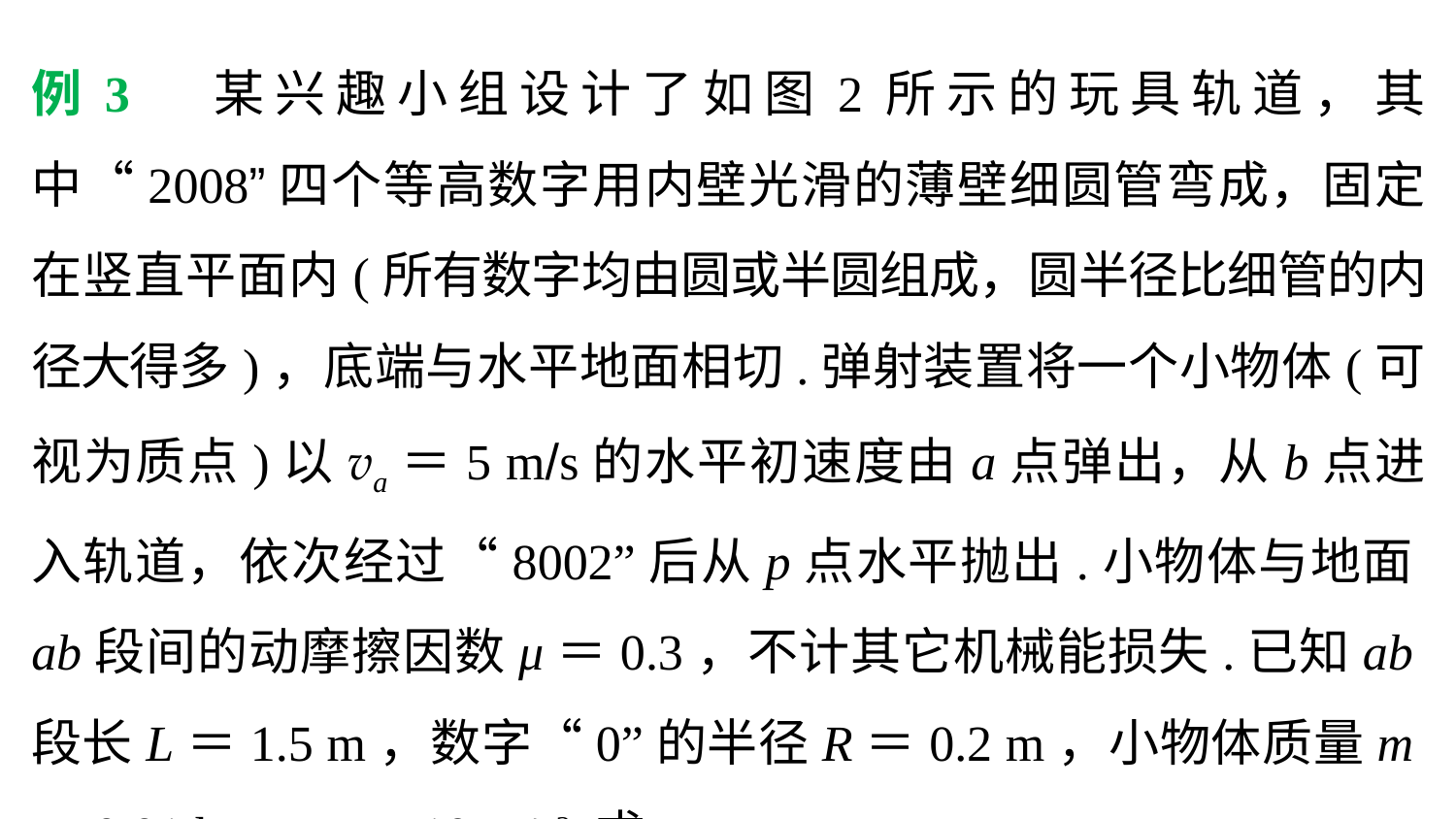

例3　某兴趣小组设计了如图2所示的玩具轨道，其中“2008”四个等高数字用内壁光滑的薄壁细圆管弯成，固定在竖直平面内(所有数字均由圆或半圆组成，圆半径比细管的内径大得多)，底端与水平地面相切.弹射装置将一个小物体(可视为质点)以va＝5 m/s的水平初速度由a点弹出，从b点进入轨道，依次经过“8002”后从p点水平抛出.小物体与地面ab段间的动摩擦因数μ＝0.3，不计其它机械能损失.已知ab段长L＝1.5 m，数字“0”的半径R＝0.2 m，小物体质量m＝0.01 kg，g＝10 m/s2.求：